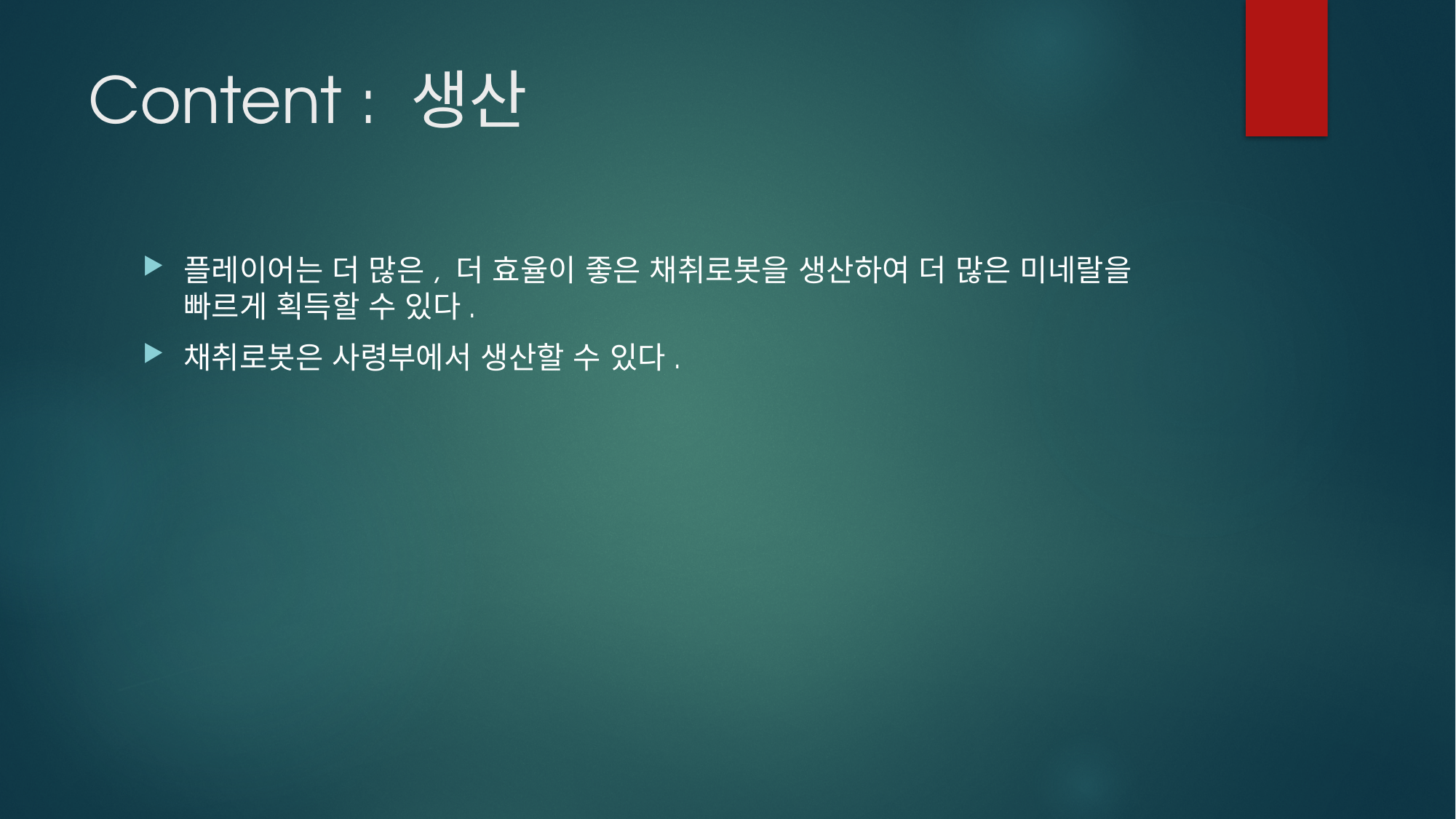

# Content : 생산
플레이어는 더 많은, 더 효율이 좋은 채취로봇을 생산하여 더 많은 미네랄을 빠르게 획득할 수 있다.
채취로봇은 사령부에서 생산할 수 있다.